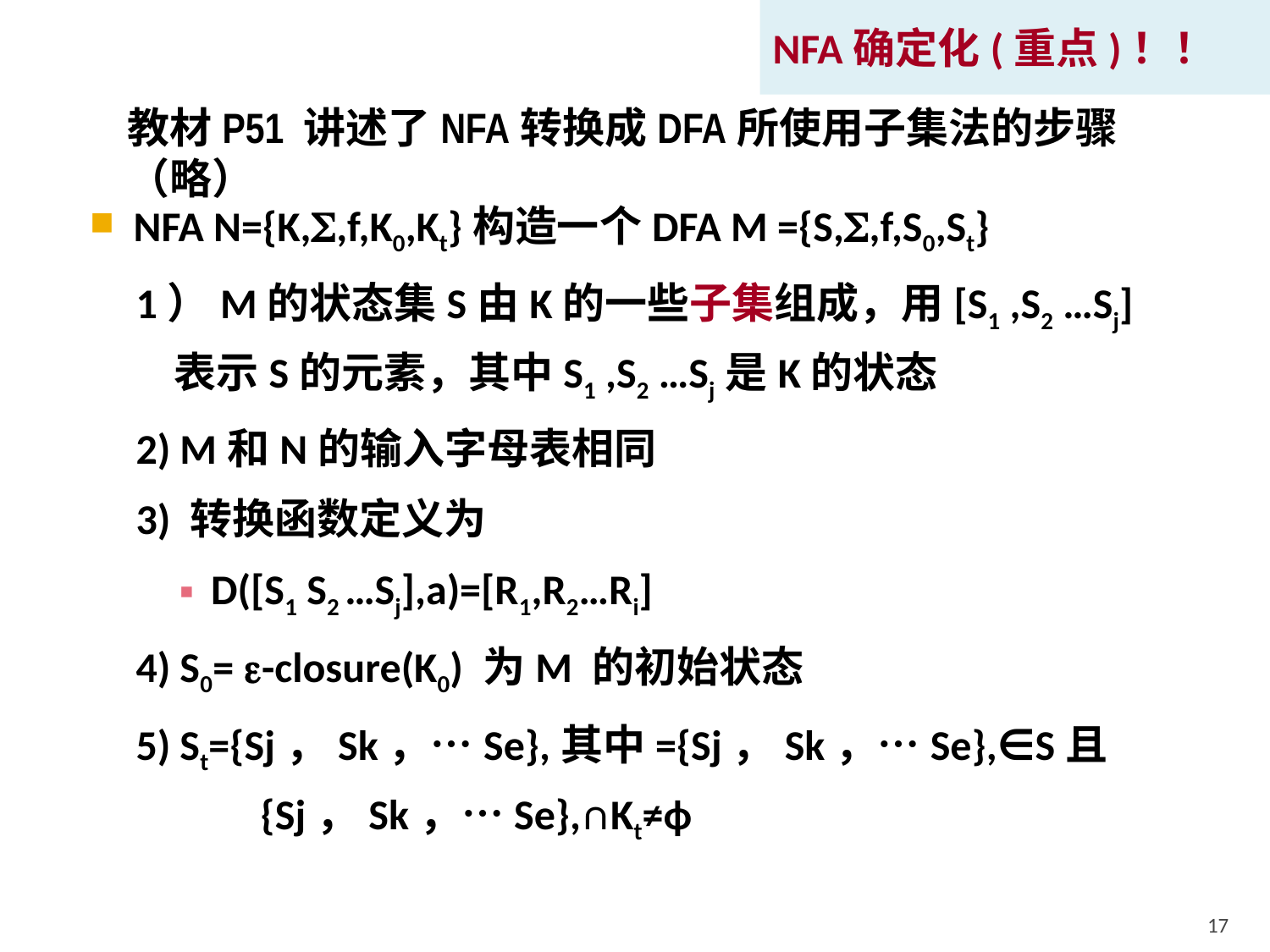

NFA确定化(重点)！！
教材P51 讲述了NFA转换成DFA所使用子集法的步骤（略）
NFA N={K,Σ,f,K0,Kt}构造一个DFA M ={S,Σ,f,S0,St}
1）M的状态集S由K的一些子集组成，用[S1 ,S2 …Sj]表示S的元素，其中S1 ,S2 …Sj是K的状态
2) M和N的输入字母表相同
3) 转换函数定义为
D([S1 S2 …Sj],a)=[R1,R2…Ri]
4) S0= ε-closure(K0) 为M 的初始状态
5) St={Sj，Sk，…Se},其中={Sj，Sk，…Se},∈S且
		{Sj，Sk，…Se},∩Kt≠ф

17